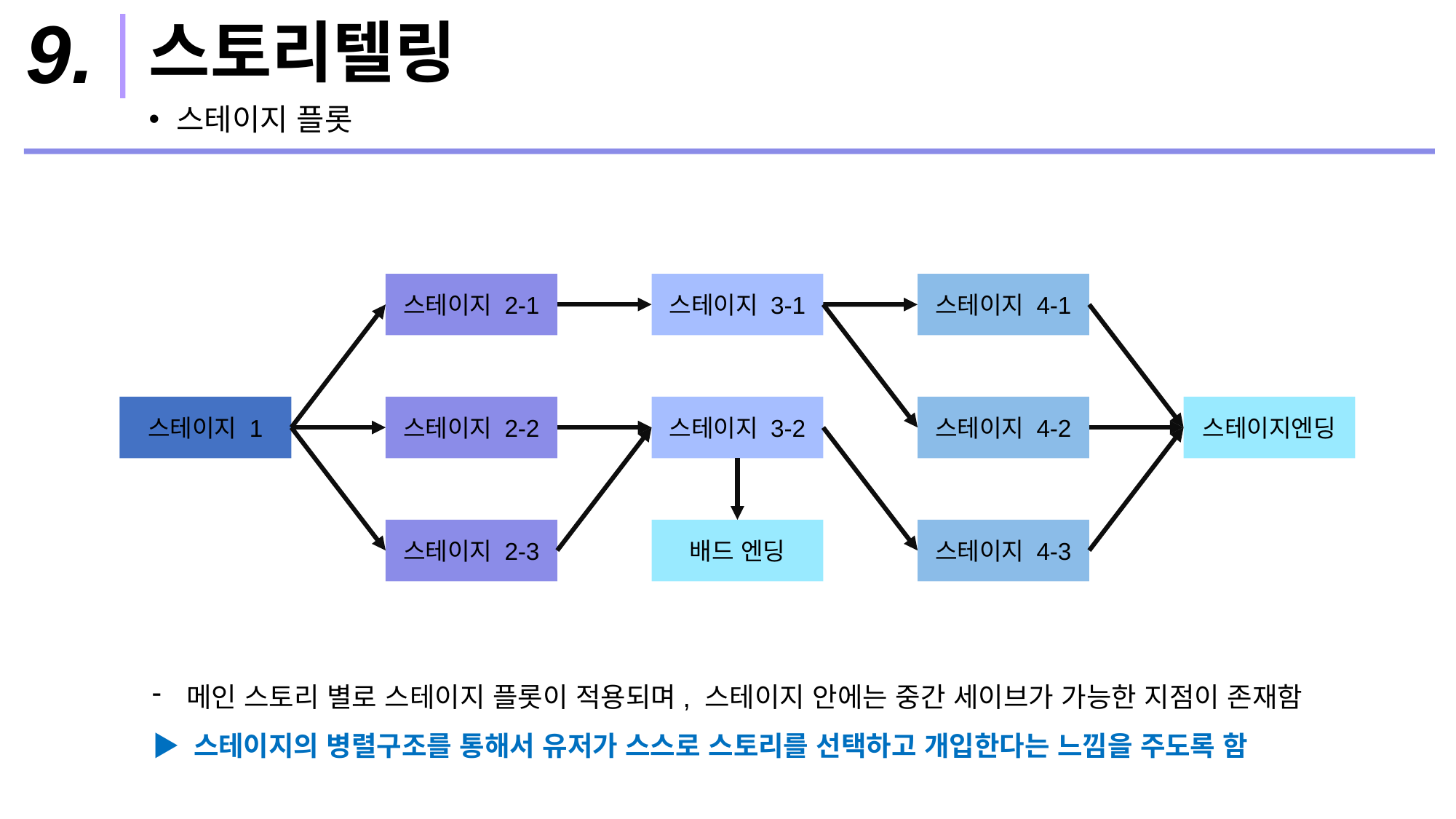

9.
# 스토리텔링
스테이지 플롯
스테이지 2-1
스테이지 3-1
스테이지 4-1
스테이지 1
스테이지 2-2
스테이지 3-2
스테이지 4-2
스테이지엔딩
스테이지 2-3
배드 엔딩
스테이지 4-3
메인 스토리 별로 스테이지 플롯이 적용되며, 스테이지 안에는 중간 세이브가 가능한 지점이 존재함
▶ 스테이지의 병렬구조를 통해서 유저가 스스로 스토리를 선택하고 개입한다는 느낌을 주도록 함